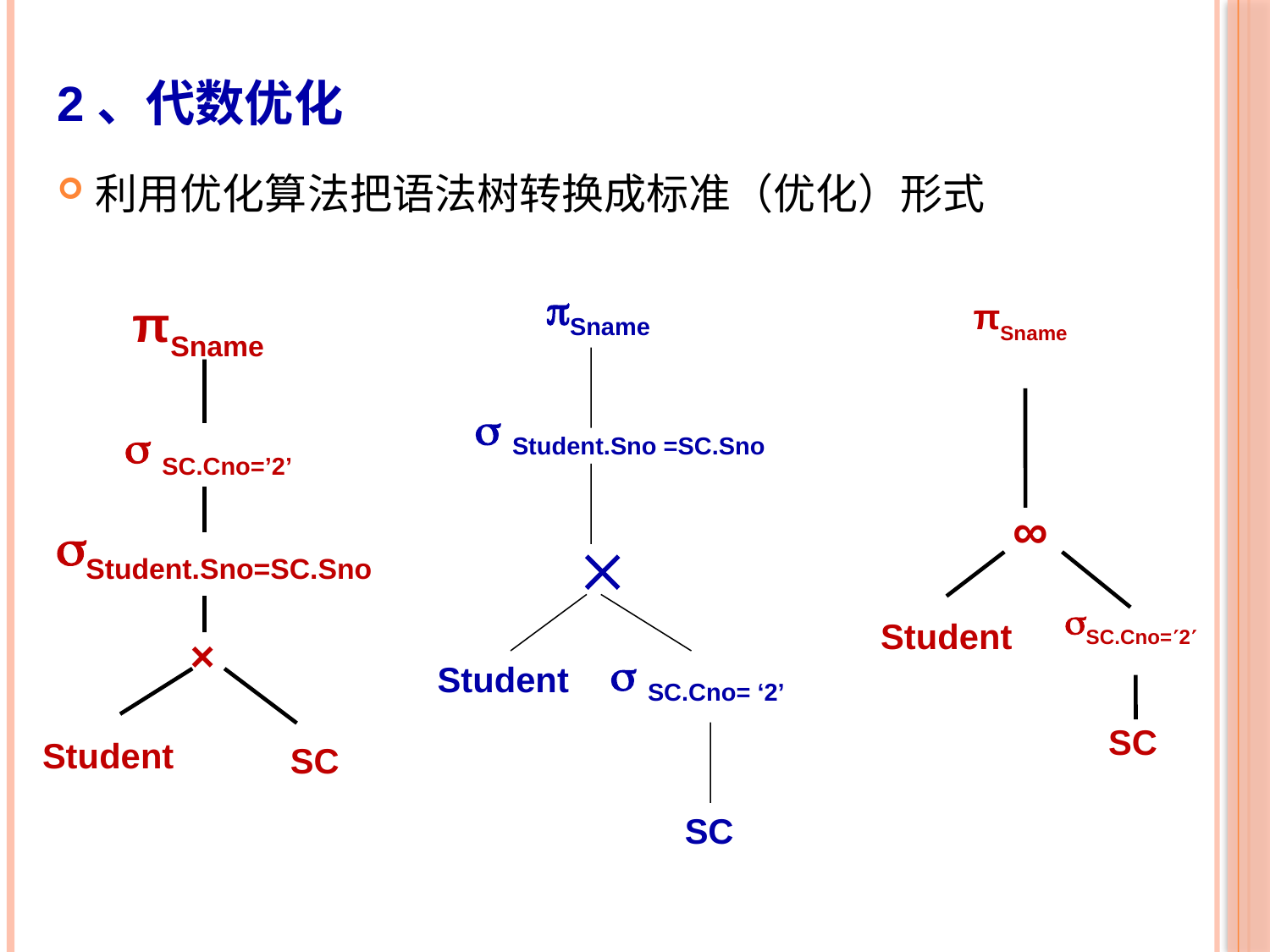

2、代数优化
利用优化算法把语法树转换成标准（优化）形式
πSname

σ Student.Sno =SC.Sno

×

σ SC.Cno= ‘2’
Student

SC
πSname

σSC.Cno=′2′
Student

SC
πSname

σ SC.Cno=’2’

σStudent.Sno=SC.Sno

×

Student
SC
∞